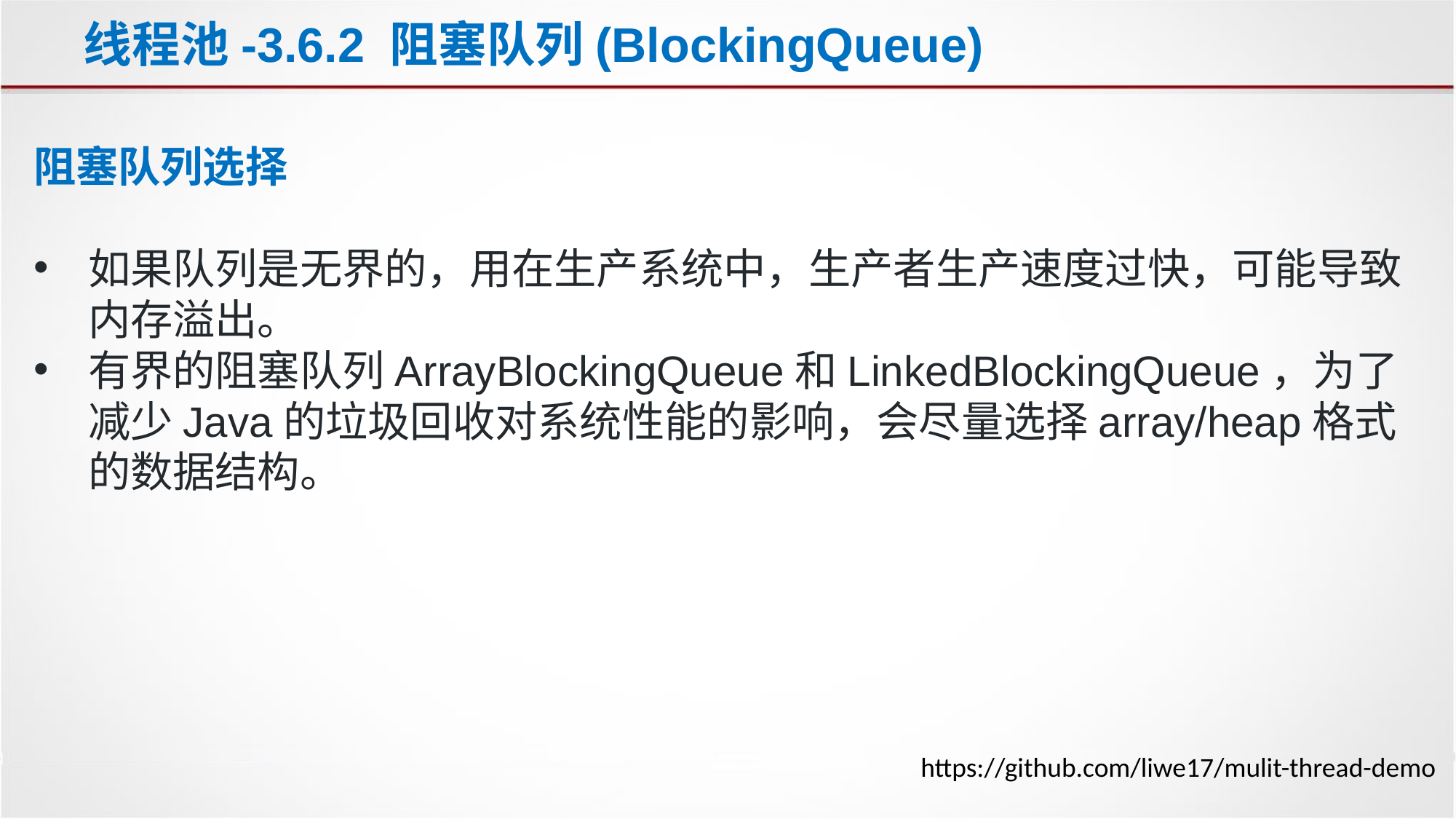

# 线程池-3.6.2 阻塞队列(BlockingQueue)
阻塞队列选择

如果队列是无界的，用在生产系统中，生产者生产速度过快，可能导致内存溢出。
有界的阻塞队列ArrayBlockingQueue和LinkedBlockingQueue，为了减少Java的垃圾回收对系统性能的影响，会尽量选择array/heap格式的数据结构。